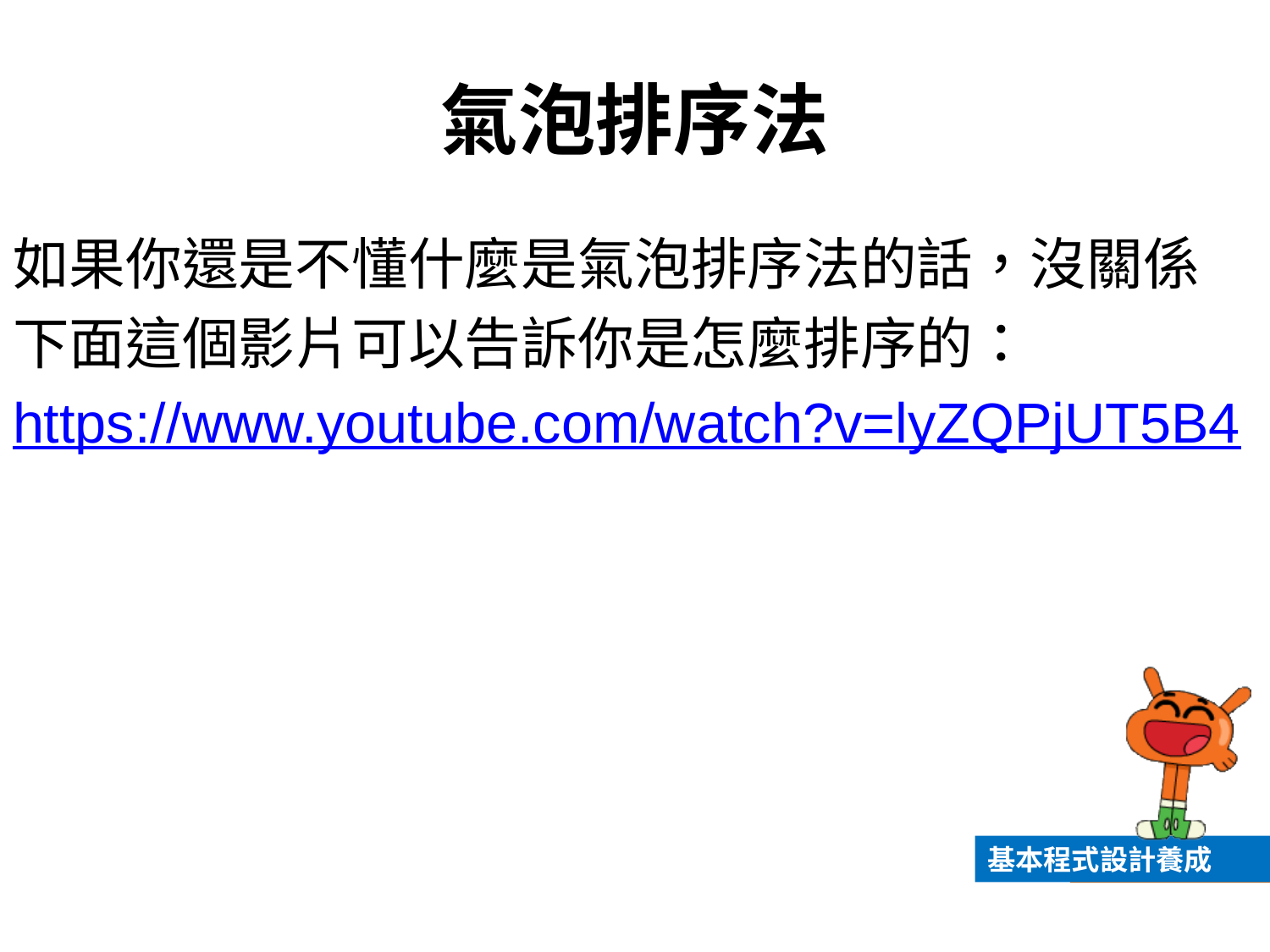

# 氣泡排序法
如果你還是不懂什麼是氣泡排序法的話，沒關係
下面這個影片可以告訴你是怎麼排序的：
https://www.youtube.com/watch?v=lyZQPjUT5B4